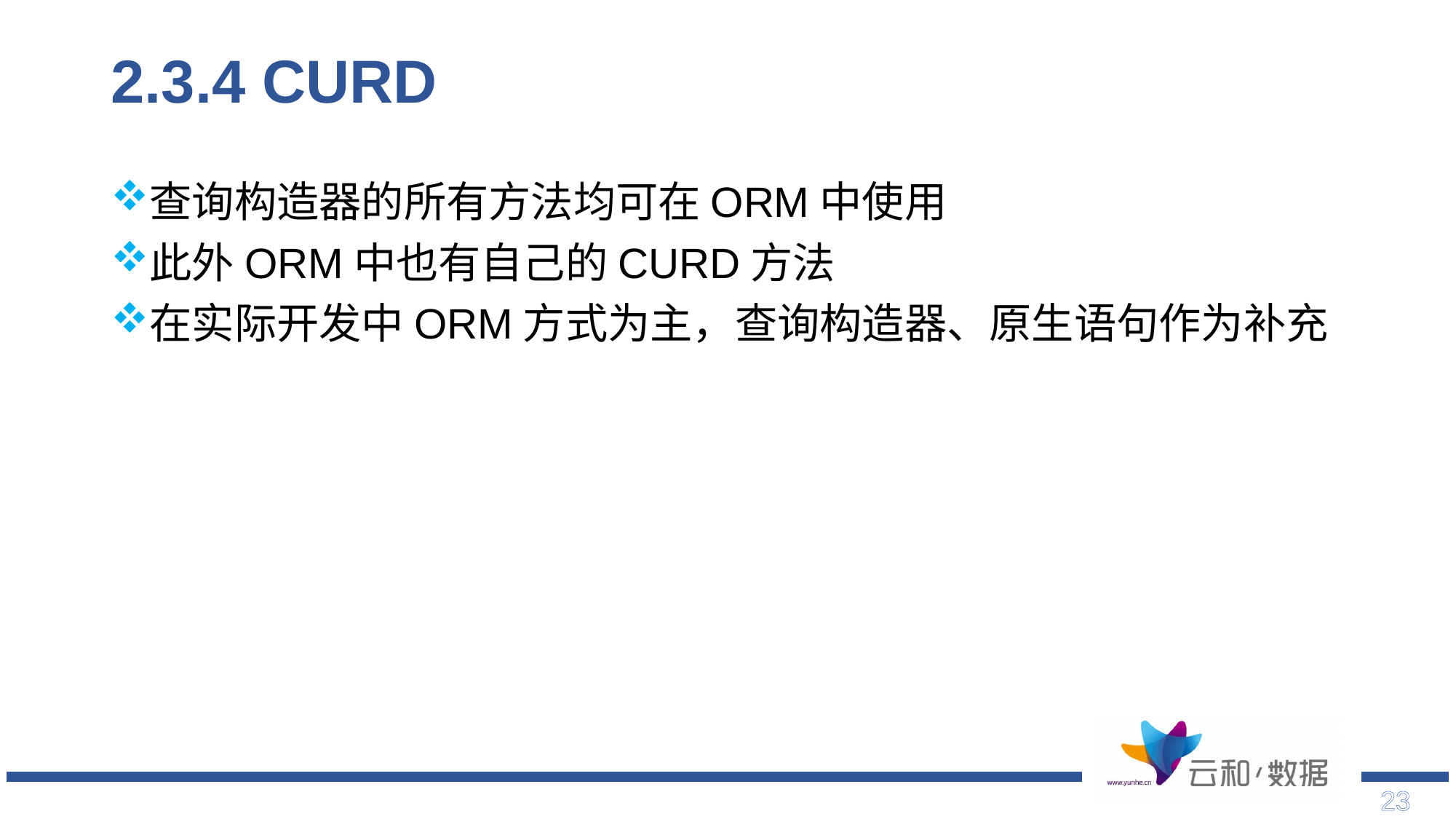

# 2.3.4 CURD
查询构造器的所有方法均可在ORM中使用
此外ORM中也有自己的CURD方法
在实际开发中ORM方式为主，查询构造器、原生语句作为补充